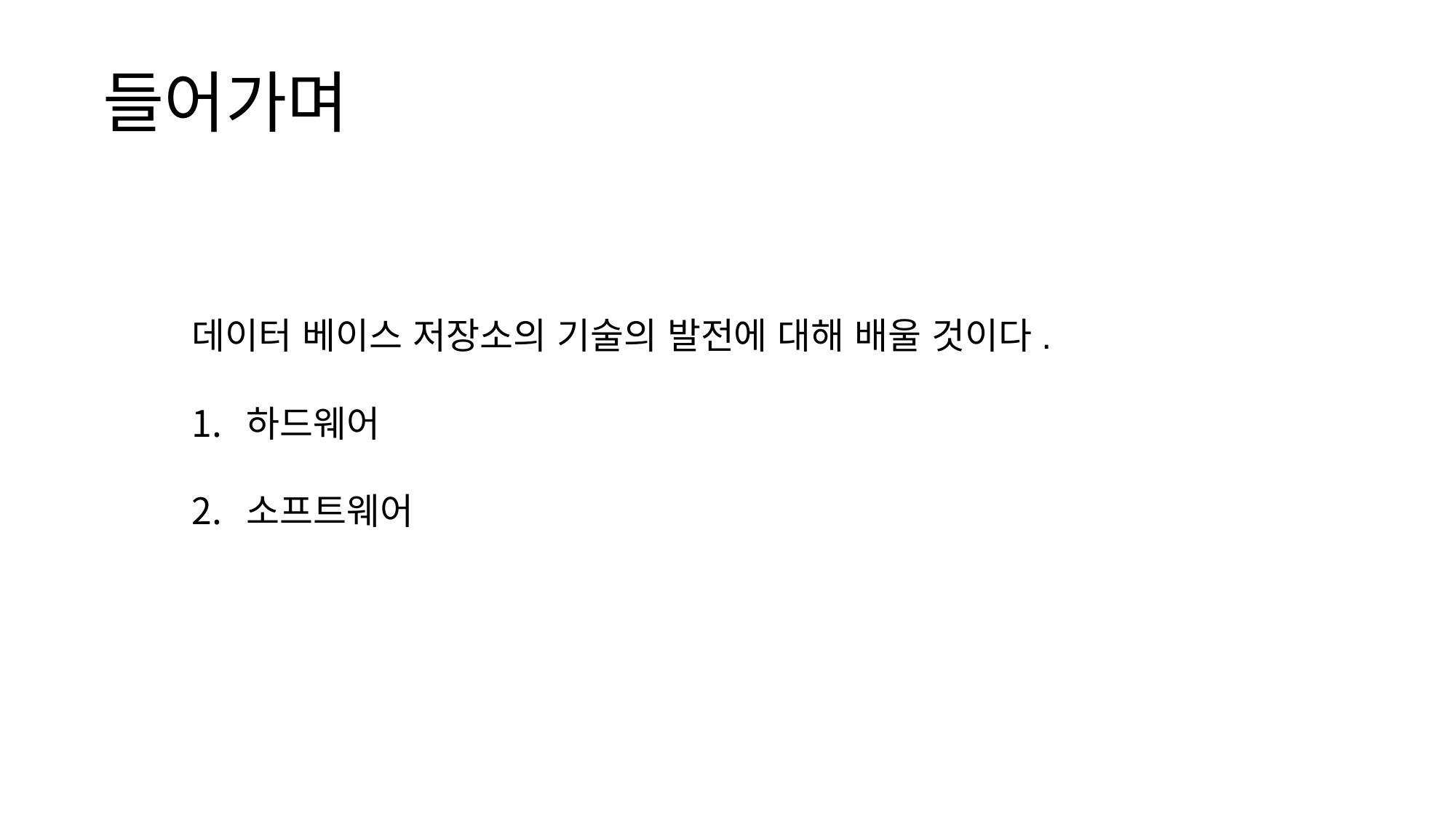

# 들어가며
데이터 베이스 저장소의 기술의 발전에 대해 배울 것이다.

하드웨어

소프트웨어